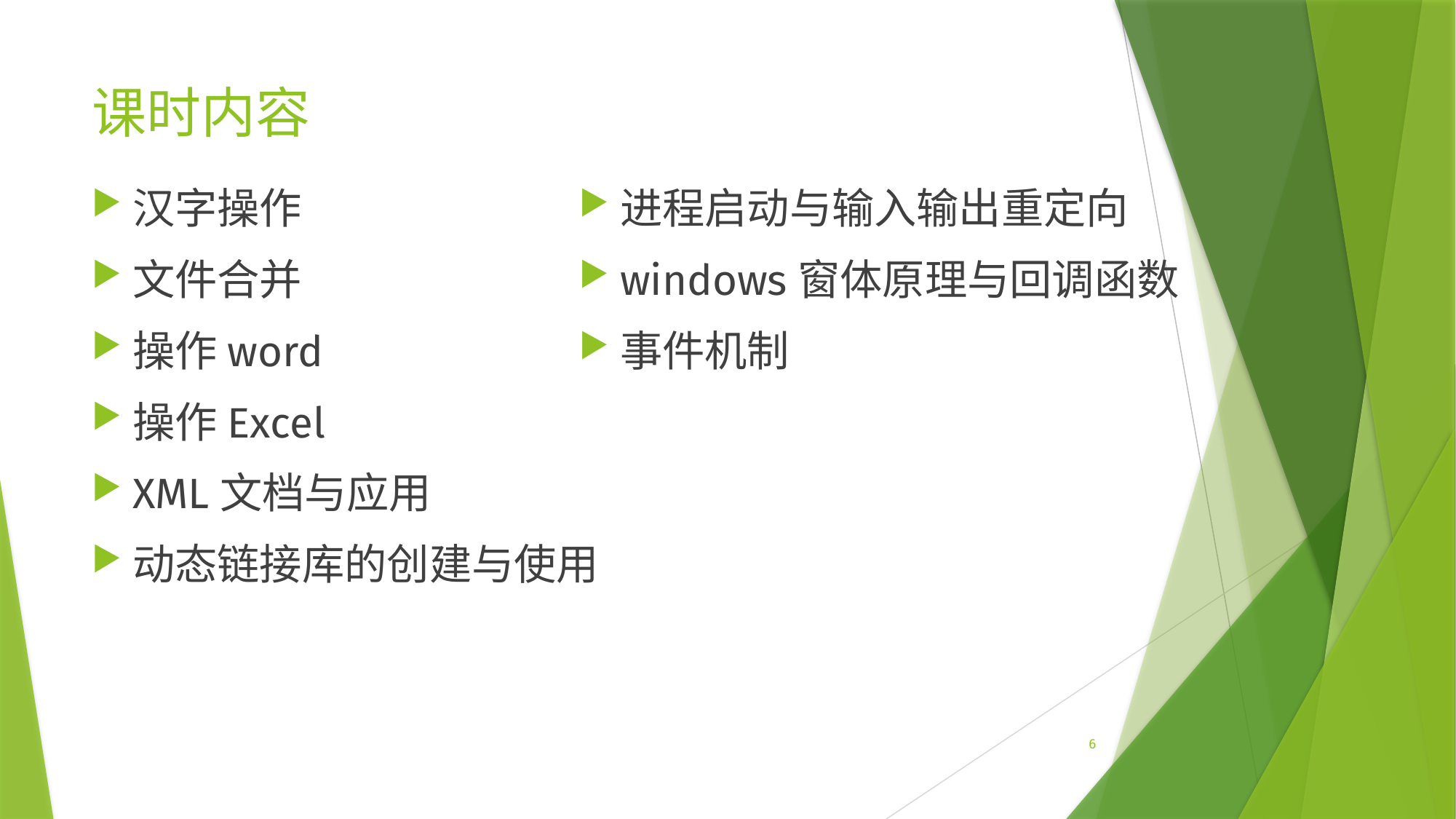

# 课时内容
汉字操作
文件合并
操作word
操作Excel
XML文档与应用
动态链接库的创建与使用
进程启动与输入输出重定向
windows窗体原理与回调函数
事件机制
6